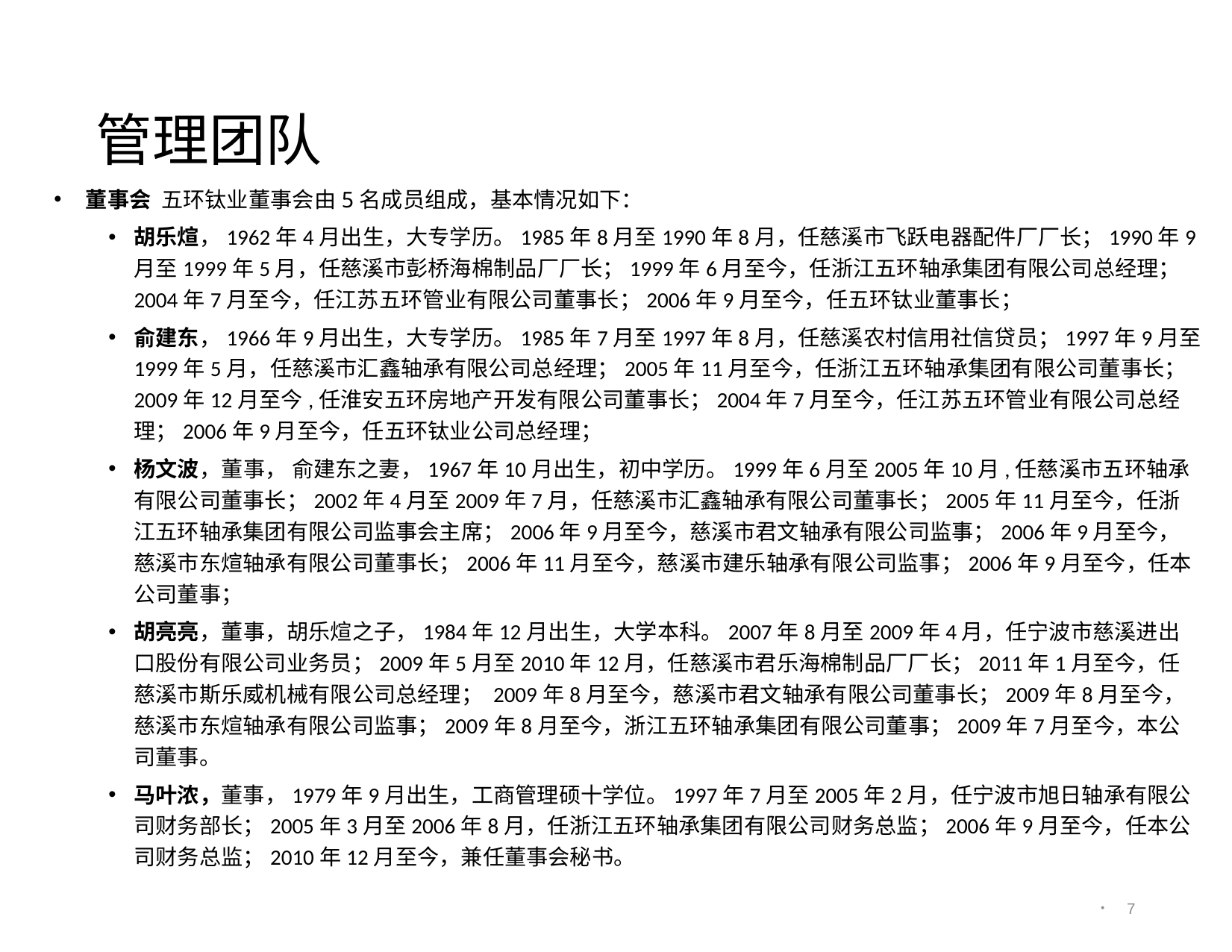

# 管理团队
 董事会  五环钛业董事会由5名成员组成，基本情况如下：
胡乐煊，1962年4月出生，大专学历。1985年8月至1990年8月，任慈溪市飞跃电器配件厂厂长；1990年9月至1999年5月，任慈溪市彭桥海棉制品厂厂长；1999年6月至今，任浙江五环轴承集团有限公司总经理；2004年7月至今，任江苏五环管业有限公司董事长；2006年9月至今，任五环钛业董事长；
俞建东，1966年9月出生，大专学历。1985年7月至1997年8月，任慈溪农村信用社信贷员；1997年9月至1999年5月，任慈溪市汇鑫轴承有限公司总经理；2005年11月至今，任浙江五环轴承集团有限公司董事长； 2009年12月至今,任淮安五环房地产开发有限公司董事长；2004年7月至今，任江苏五环管业有限公司总经理；2006年9月至今，任五环钛业公司总经理；
杨文波，董事， 俞建东之妻，1967年10月出生，初中学历。1999年6月至2005年10月,任慈溪市五环轴承有限公司董事长；2002年4月至2009年7月，任慈溪市汇鑫轴承有限公司董事长；2005年11月至今，任浙江五环轴承集团有限公司监事会主席；2006年9月至今，慈溪市君文轴承有限公司监事；2006年9月至今，慈溪市东煊轴承有限公司董事长；2006年11月至今，慈溪市建乐轴承有限公司监事；2006年9月至今，任本公司董事；
胡亮亮，董事，胡乐煊之子，1984年12月出生，大学本科。2007年8月至2009年4月，任宁波市慈溪进出口股份有限公司业务员；2009年5月至2010年12月，任慈溪市君乐海棉制品厂厂长；2011年1月至今，任慈溪市斯乐威机械有限公司总经理； 2009年8月至今，慈溪市君文轴承有限公司董事长；2009年8月至今，慈溪市东煊轴承有限公司监事；2009年8月至今，浙江五环轴承集团有限公司董事；2009年7月至今，本公司董事。
马叶浓，董事，1979年9月出生，工商管理硕十学位。1997年7月至2005年2月，任宁波市旭日轴承有限公司财务部长；2005年3月至2006年8月，任浙江五环轴承集团有限公司财务总监；2006年9月至今，任本公司财务总监；2010年12月至今，兼任董事会秘书。

7